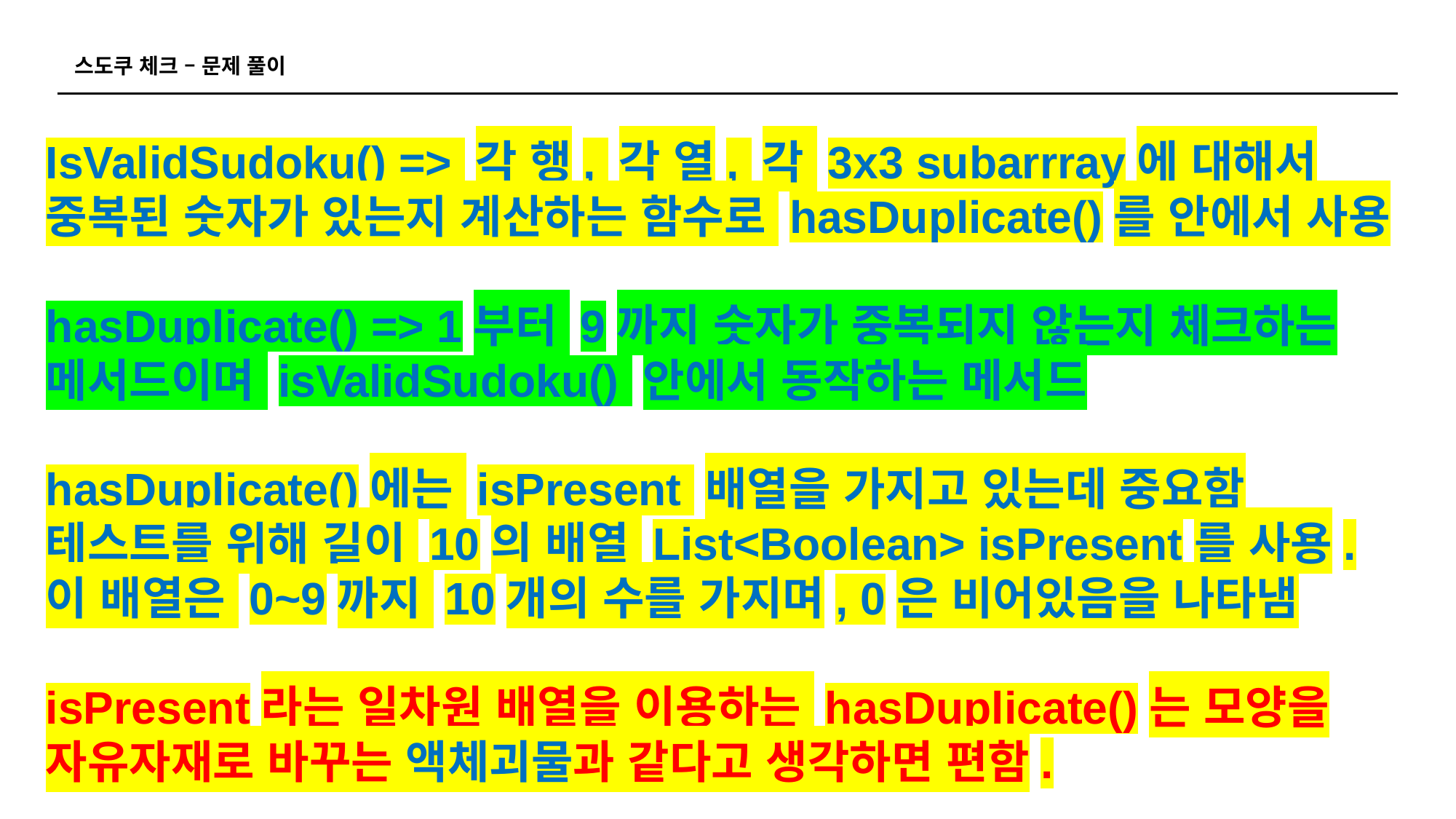

스도쿠 체크 – 문제 풀이
IsValidSudoku() => 각 행, 각 열, 각 3x3 subarrray에 대해서 중복된 숫자가 있는지 계산하는 함수로 hasDuplicate()를 안에서 사용

hasDuplicate() => 1부터 9까지 숫자가 중복되지 않는지 체크하는 메서드이며 isValidSudoku() 안에서 동작하는 메서드

hasDuplicate()에는 isPresent 배열을 가지고 있는데 중요함
테스트를 위해 길이 10의 배열 List<Boolean> isPresent를 사용.
이 배열은 0~9까지 10개의 수를 가지며, 0은 비어있음을 나타냄

isPresent라는 일차원 배열을 이용하는 hasDuplicate()는 모양을 자유자재로 바꾸는 액체괴물과 같다고 생각하면 편함.